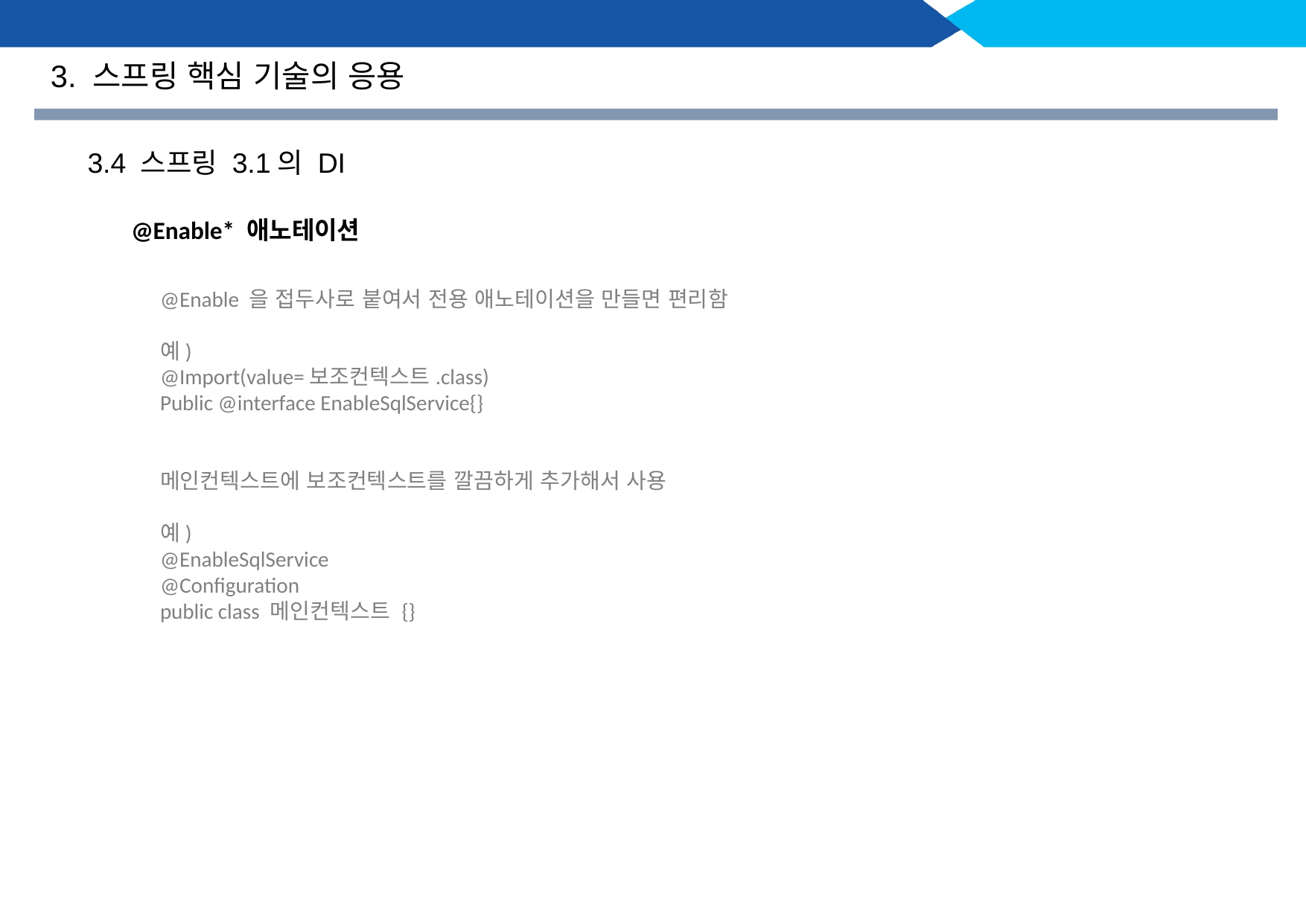

3. 스프링 핵심 기술의 응용
3.4 스프링 3.1의 DI
@Enable* 애노테이션
@Enable 을 접두사로 붙여서 전용 애노테이션을 만들면 편리함

예)
@Import(value=보조컨텍스트.class)
Public @interface EnableSqlService{}

메인컨텍스트에 보조컨텍스트를 깔끔하게 추가해서 사용

예)
@EnableSqlService
@Configuration
public class 메인컨텍스트 {}